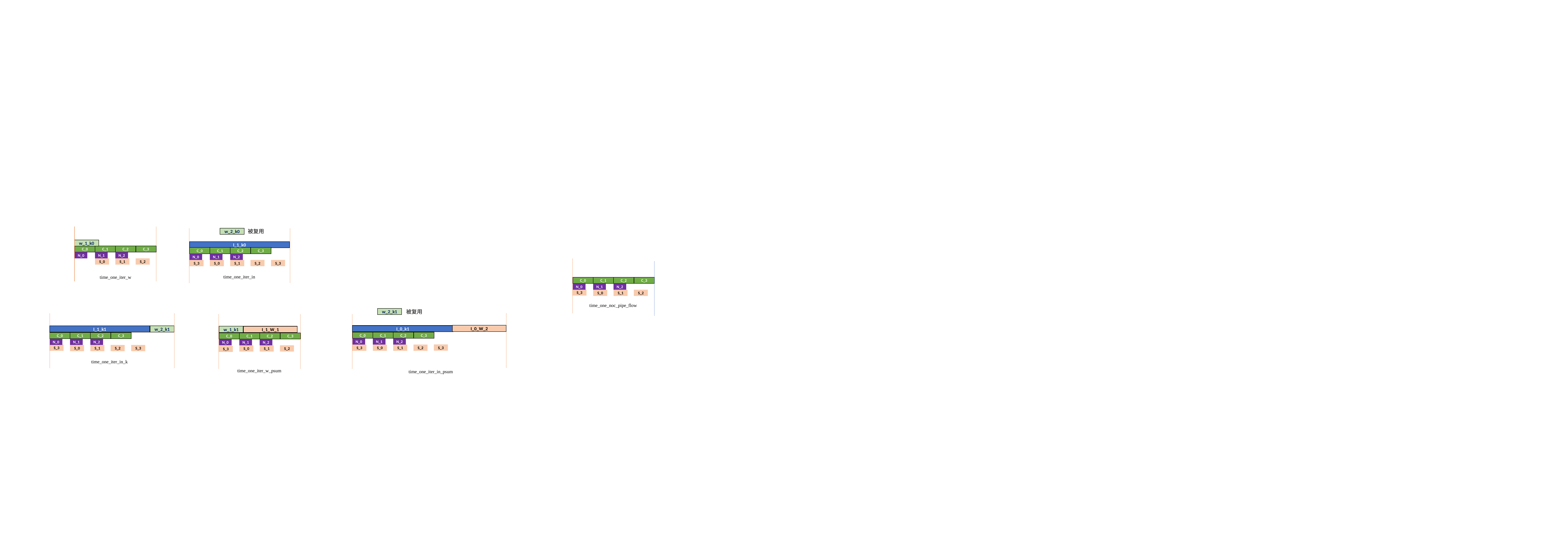

被复用
w_2_k0
w_1_k0
I_1_k0
C_0
C_1
C_2
C_3
C_0
C_1
C_2
C_3
N_0
N_1
N_2
N_0
N_1
N_2
S_2
S_0
S_1
S_3
S_3
S_2
S_3
S_0
S_1
time_one_iter_in
time_one_iter_w
C_0
C_1
C_2
C_3
N_0
N_1
N_2
S_3
S_2
S_0
S_1
time_one_noc_pipe_flow
被复用
w_2_k1
I_0_W_2
I_0_k1
I_1_k1
w_2_k1
w_1_k1
I_1_W_1
C_0
C_1
C_2
C_3
C_0
C_1
C_2
C_3
C_0
C_1
C_2
C_3
N_0
N_1
N_2
N_0
N_1
N_2
N_0
N_1
N_2
S_3
S_3
S_3
S_3
S_2
S_0
S_1
S_2
S_3
S_0
S_1
S_2
S_0
S_1
S_3
time_one_iter_in_k
time_one_iter_w_psum
time_one_iter_in_psum